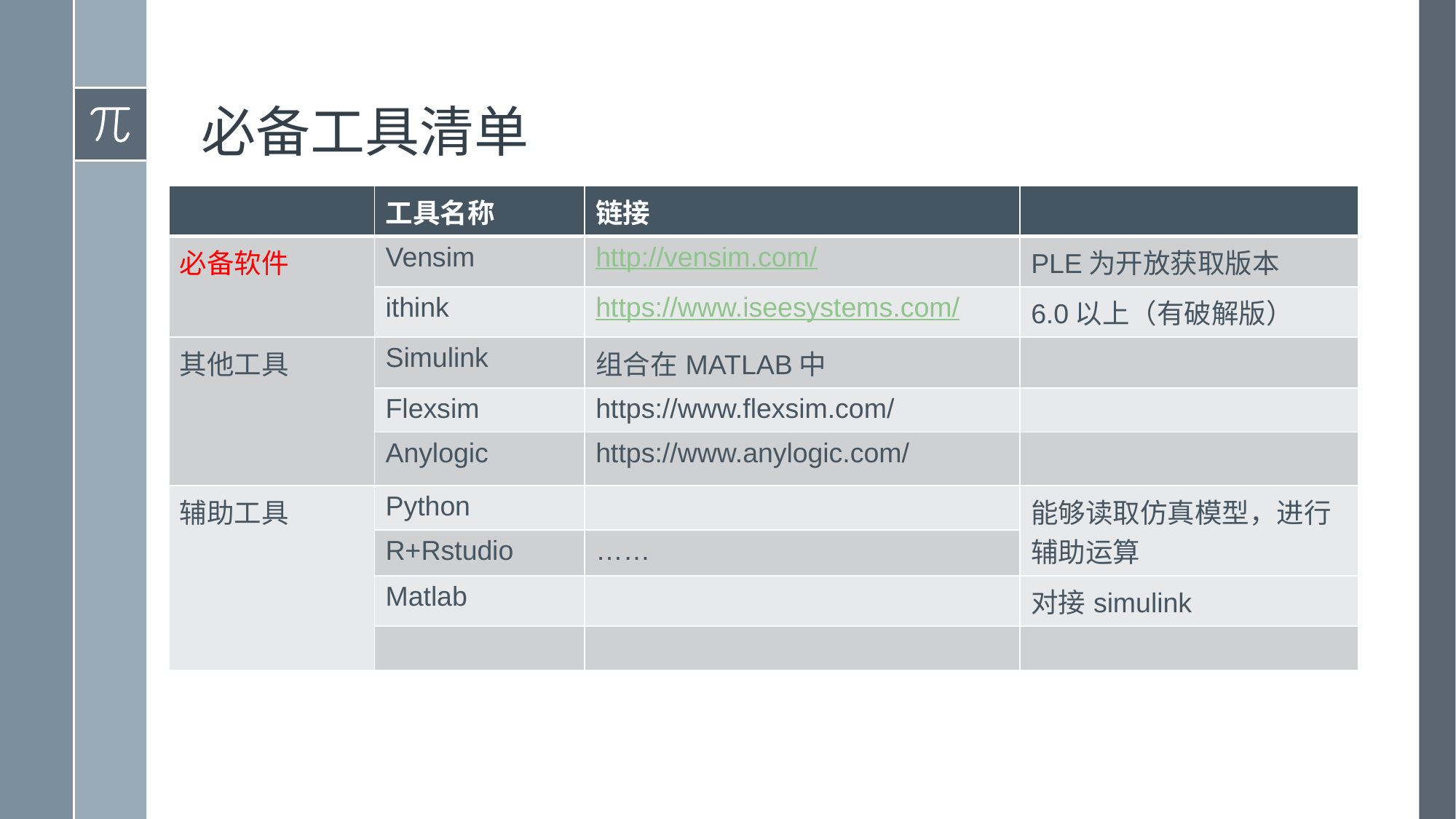

# 必备工具清单
|  | 工具名称 | 链接 |  |
| --- | --- | --- | --- |
| 必备软件 | Vensim | http://vensim.com/ | PLE为开放获取版本 |
|  | ithink | https://www.iseesystems.com/ | 6.0以上（有破解版） |
| 其他工具 | Simulink | 组合在MATLAB中 |  |
|  | Flexsim | https://www.flexsim.com/ |  |
|  | Anylogic | https://www.anylogic.com/ |  |
| 辅助工具 | Python |  | 能够读取仿真模型，进行辅助运算 |
|  | R+Rstudio | …… |  |
|  | Matlab |  | 对接simulink |
|  |  |  |  |